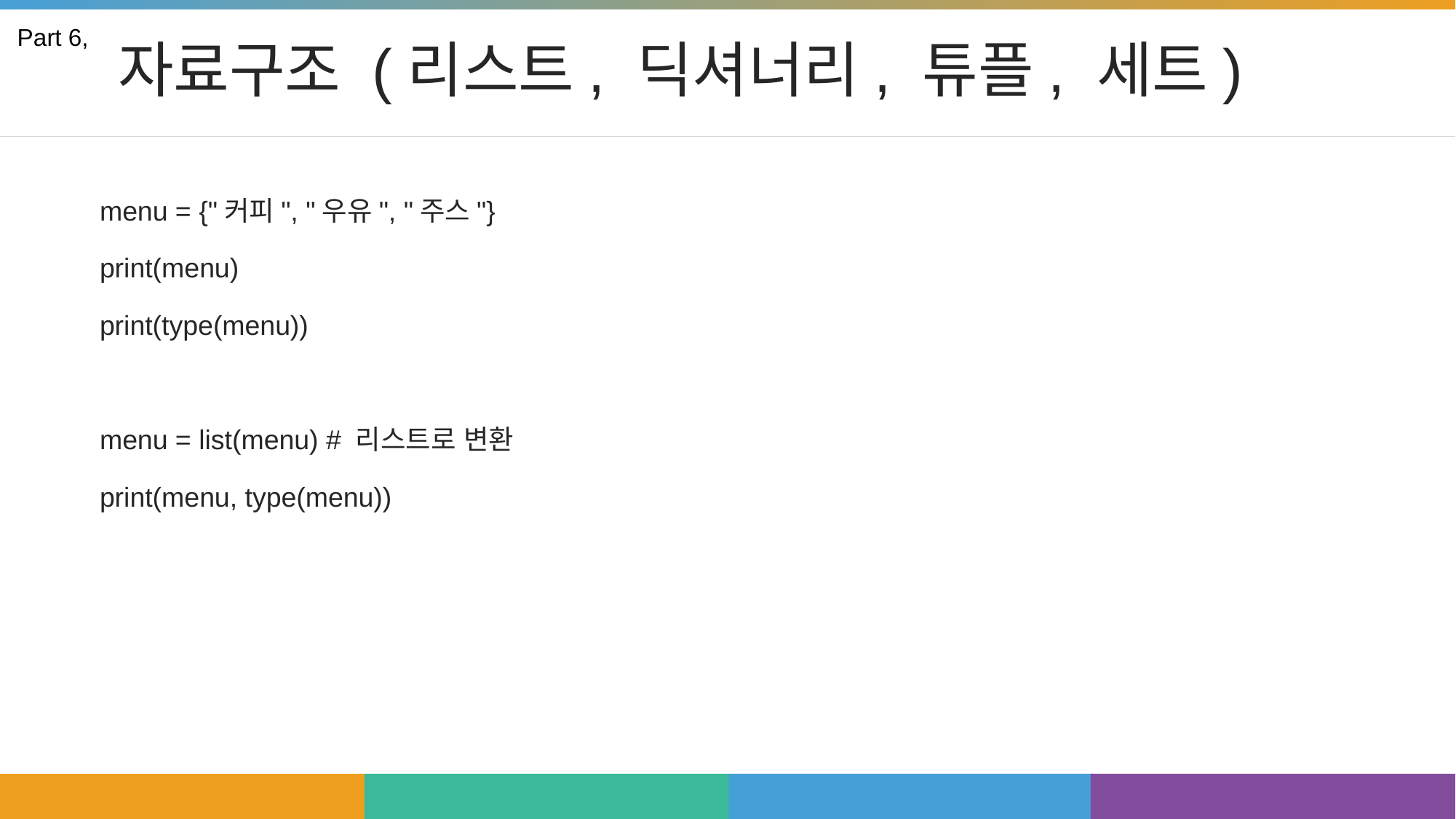

# 자료구조 (리스트, 딕셔너리, 튜플, 세트)
Part 6,
menu = {"커피", "우유", "주스"}
print(menu)
print(type(menu))

menu = list(menu) # 리스트로 변환
print(menu, type(menu))